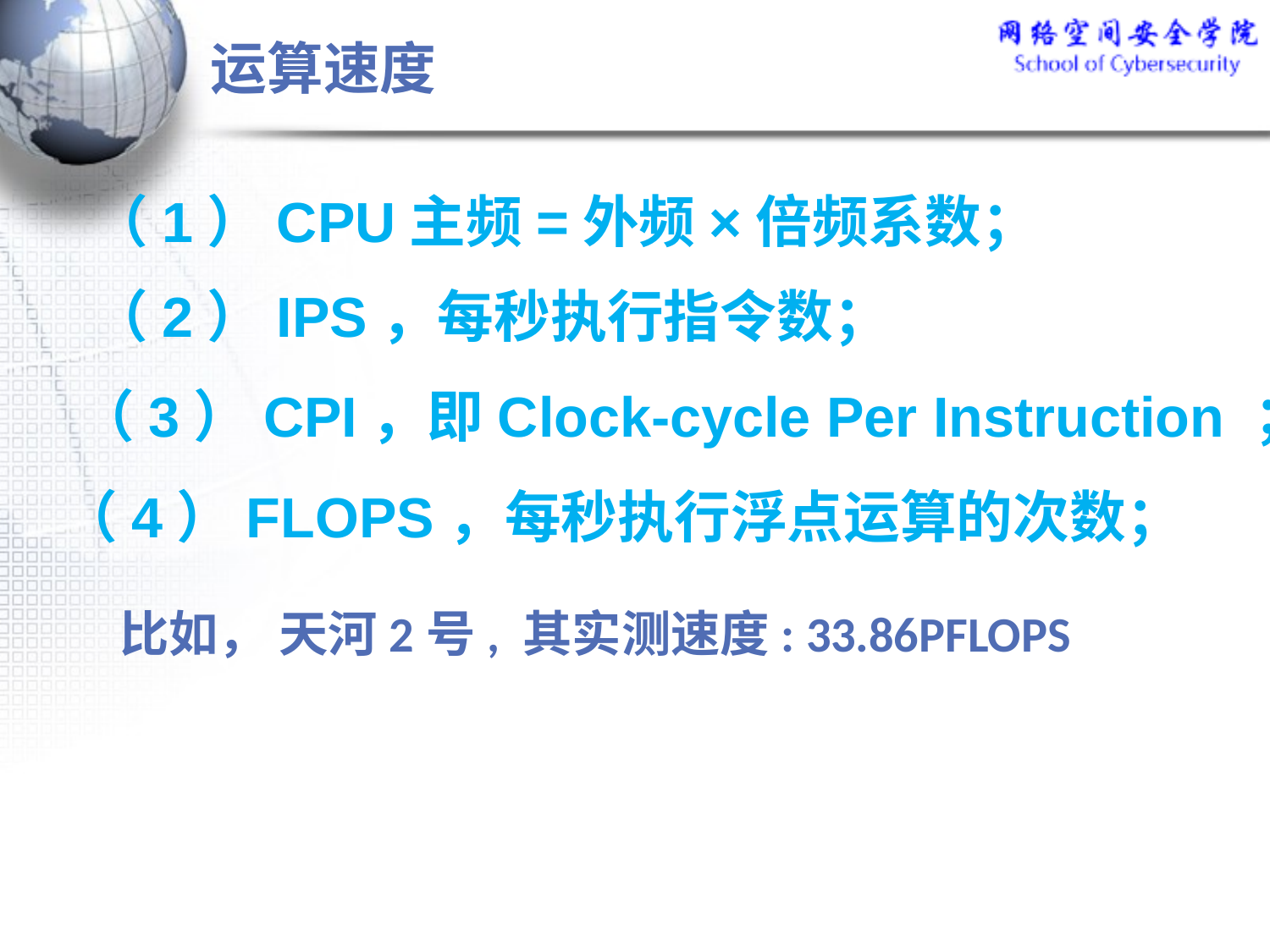

# 运算速度
（1）CPU主频=外频×倍频系数；
（2）IPS，每秒执行指令数；
（3）CPI，即Clock-cycle Per Instruction ；
（4）FLOPS，每秒执行浮点运算的次数；
比如， 天河2号, 其实测速度: 33.86PFLOPS